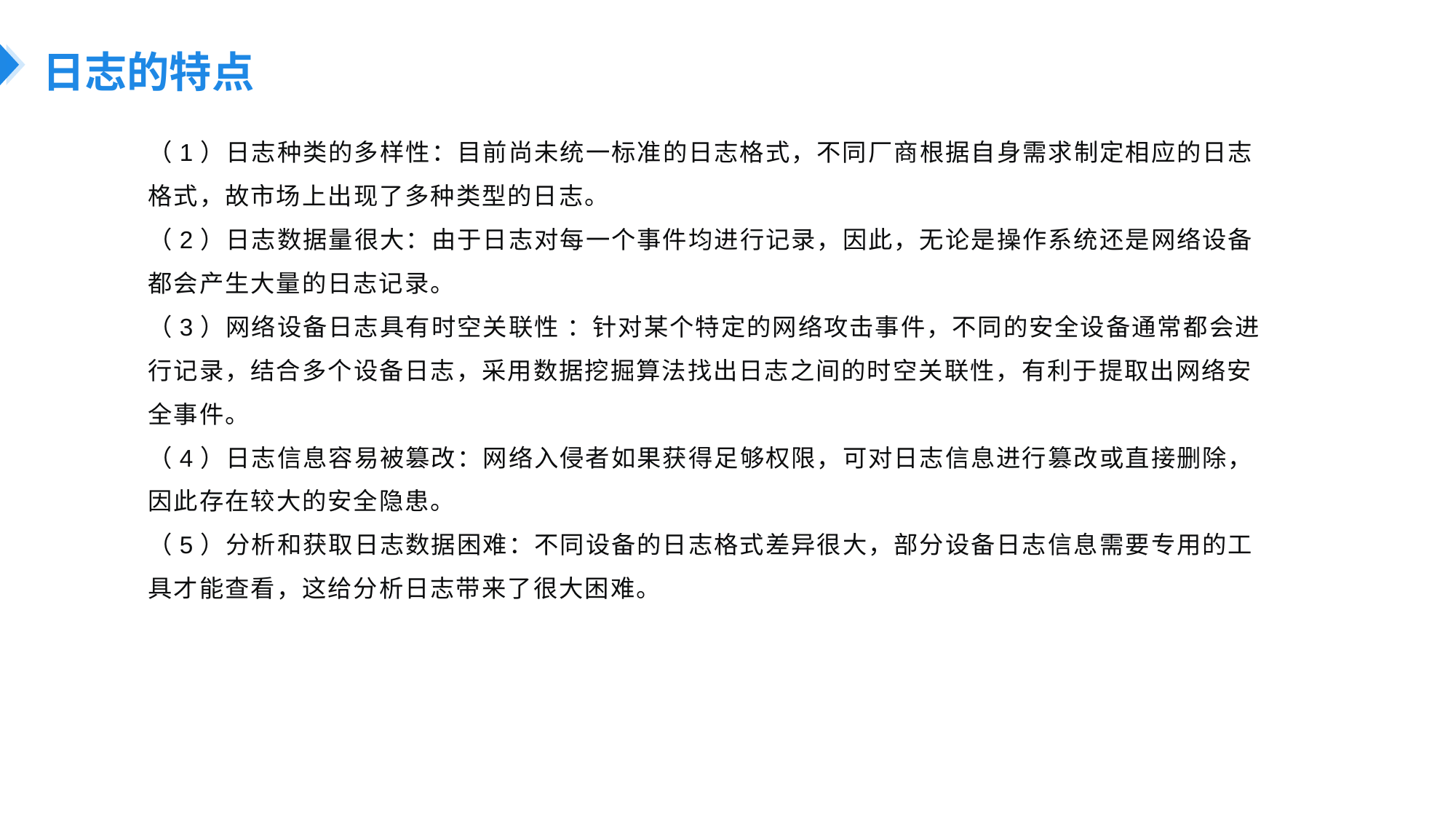

# 日志的特点
（1）日志种类的多样性：目前尚未统一标准的日志格式，不同厂商根据自身需求制定相应的日志格式，故市场上出现了多种类型的日志。
（2）日志数据量很大：由于日志对每一个事件均进行记录，因此，无论是操作系统还是网络设备都会产生大量的日志记录。
（3）网络设备日志具有时空关联性 ：针对某个特定的网络攻击事件，不同的安全设备通常都会进行记录，结合多个设备日志，采用数据挖掘算法找出日志之间的时空关联性，有利于提取出网络安全事件。
（4）日志信息容易被篡改：网络入侵者如果获得足够权限，可对日志信息进行篡改或直接删除，因此存在较大的安全隐患。
（5）分析和获取日志数据困难：不同设备的日志格式差异很大，部分设备日志信息需要专用的工具才能查看，这给分析日志带来了很大困难。